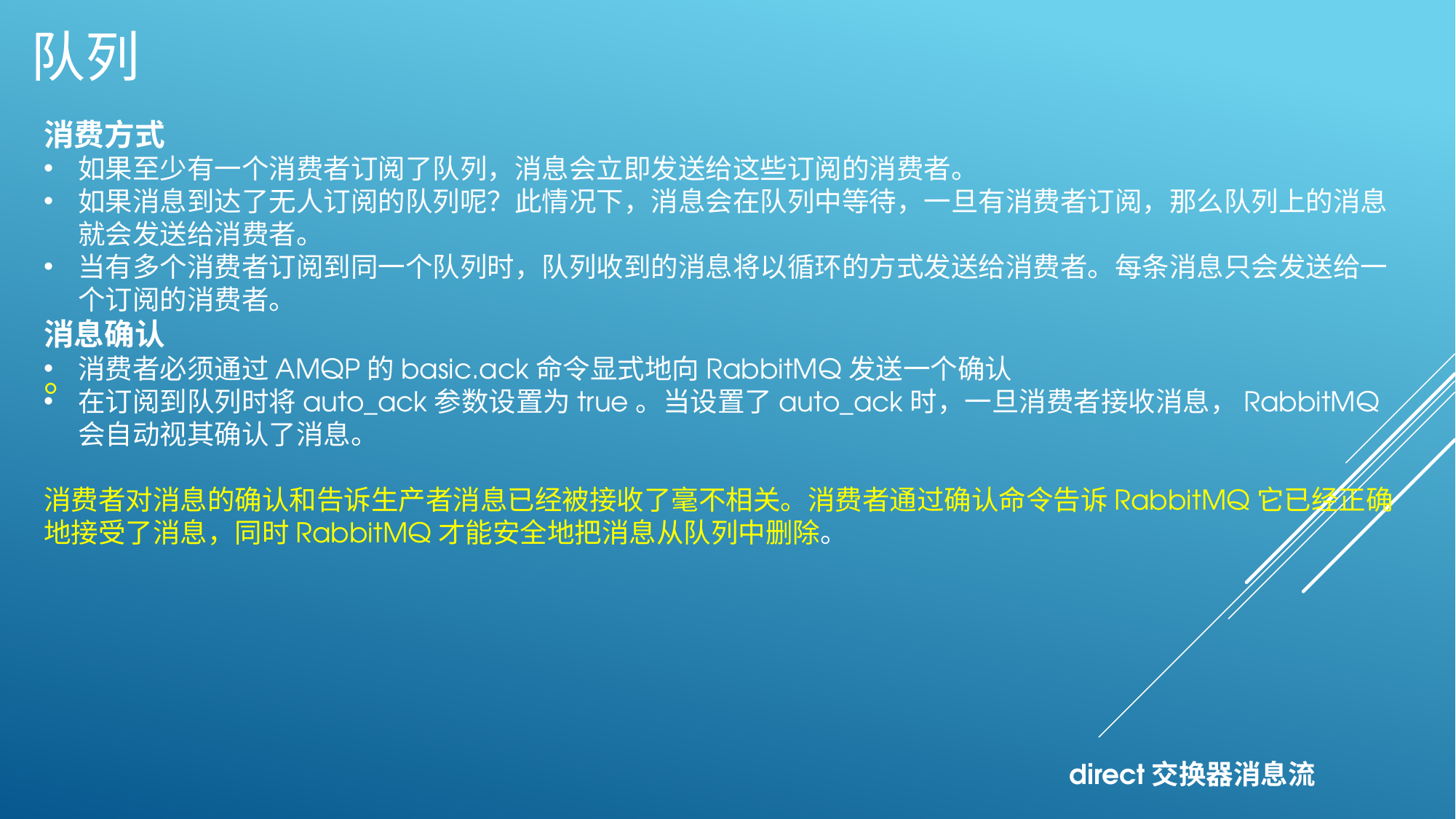

# 队列
消费方式
如果至少有一个消费者订阅了队列，消息会立即发送给这些订阅的消费者。
如果消息到达了无人订阅的队列呢？此情况下，消息会在队列中等待，一旦有消费者订阅，那么队列上的消息就会发送给消费者。
当有多个消费者订阅到同一个队列时，队列收到的消息将以循环的方式发送给消费者。每条消息只会发送给一个订阅的消费者。
消息确认
消费者必须通过AMQP的basic.ack命令显式地向RabbitMQ发送一个确认
在订阅到队列时将auto_ack参数设置为true。当设置了auto_ack时，一旦消费者接收消息，RabbitMQ会自动视其确认了消息。

消费者对消息的确认和告诉生产者消息已经被接收了毫不相关。消费者通过确认命令告诉RabbitMQ它已经正确地接受了消息，同时RabbitMQ才能安全地把消息从队列中删除。
。

direct交换器消息流